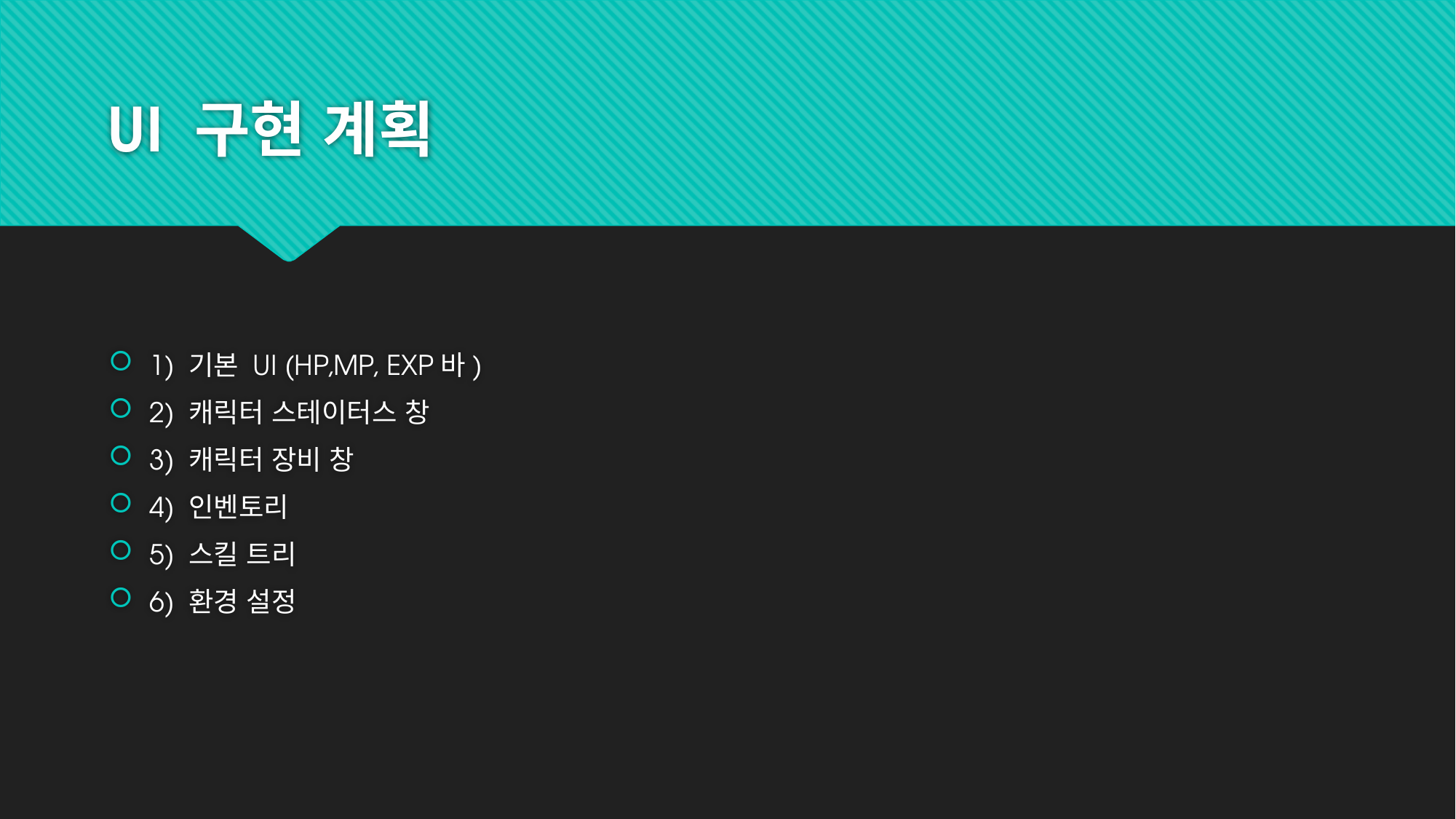

# UI 구현 계획
1) 기본 UI (HP,MP, EXP바)
2) 캐릭터 스테이터스 창
3) 캐릭터 장비 창
4) 인벤토리
5) 스킬 트리
6) 환경 설정